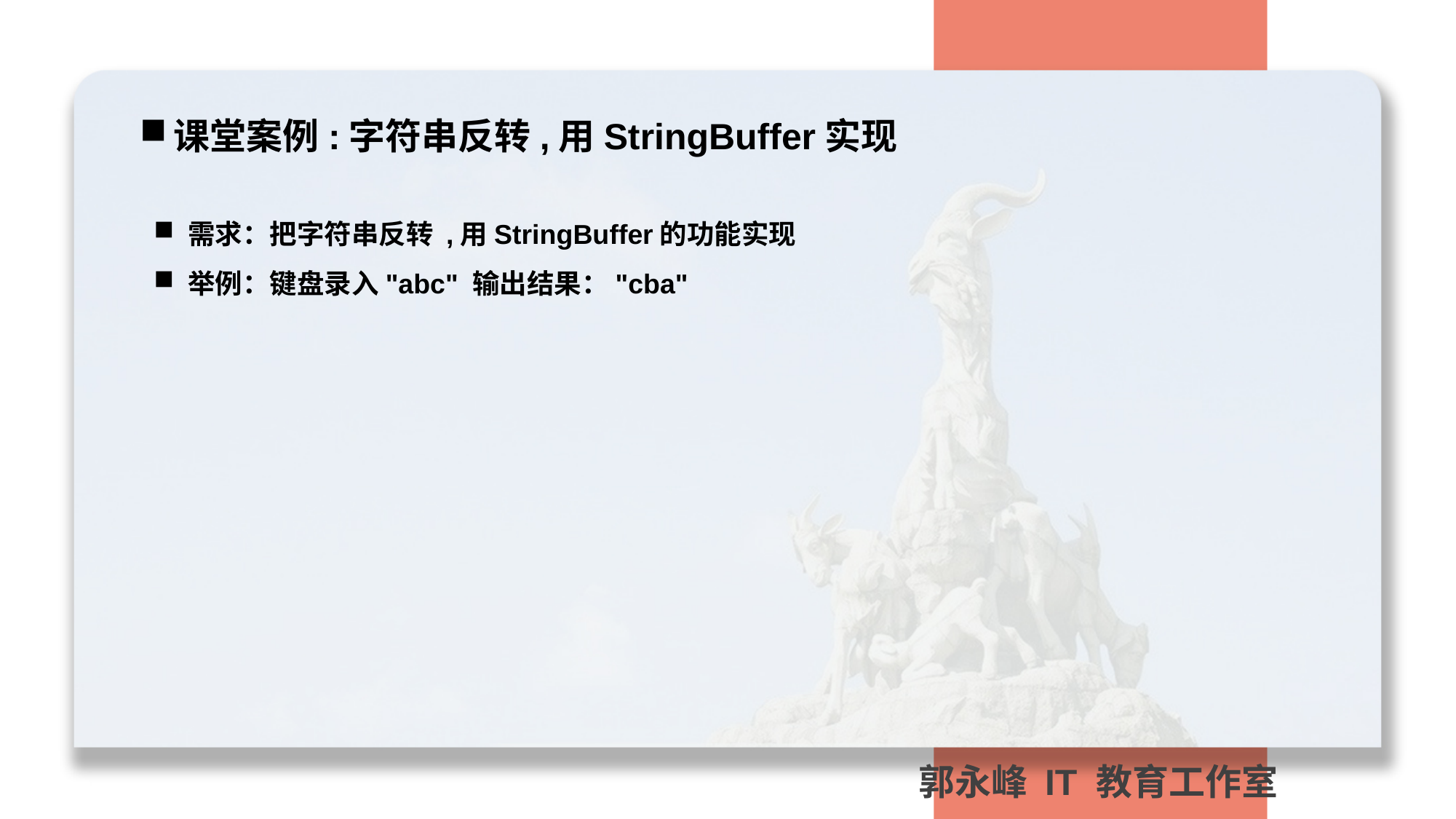

课堂案例:字符串反转,用StringBuffer实现
需求：把字符串反转 ,用StringBuffer的功能实现
举例：键盘录入"abc" 输出结果："cba"